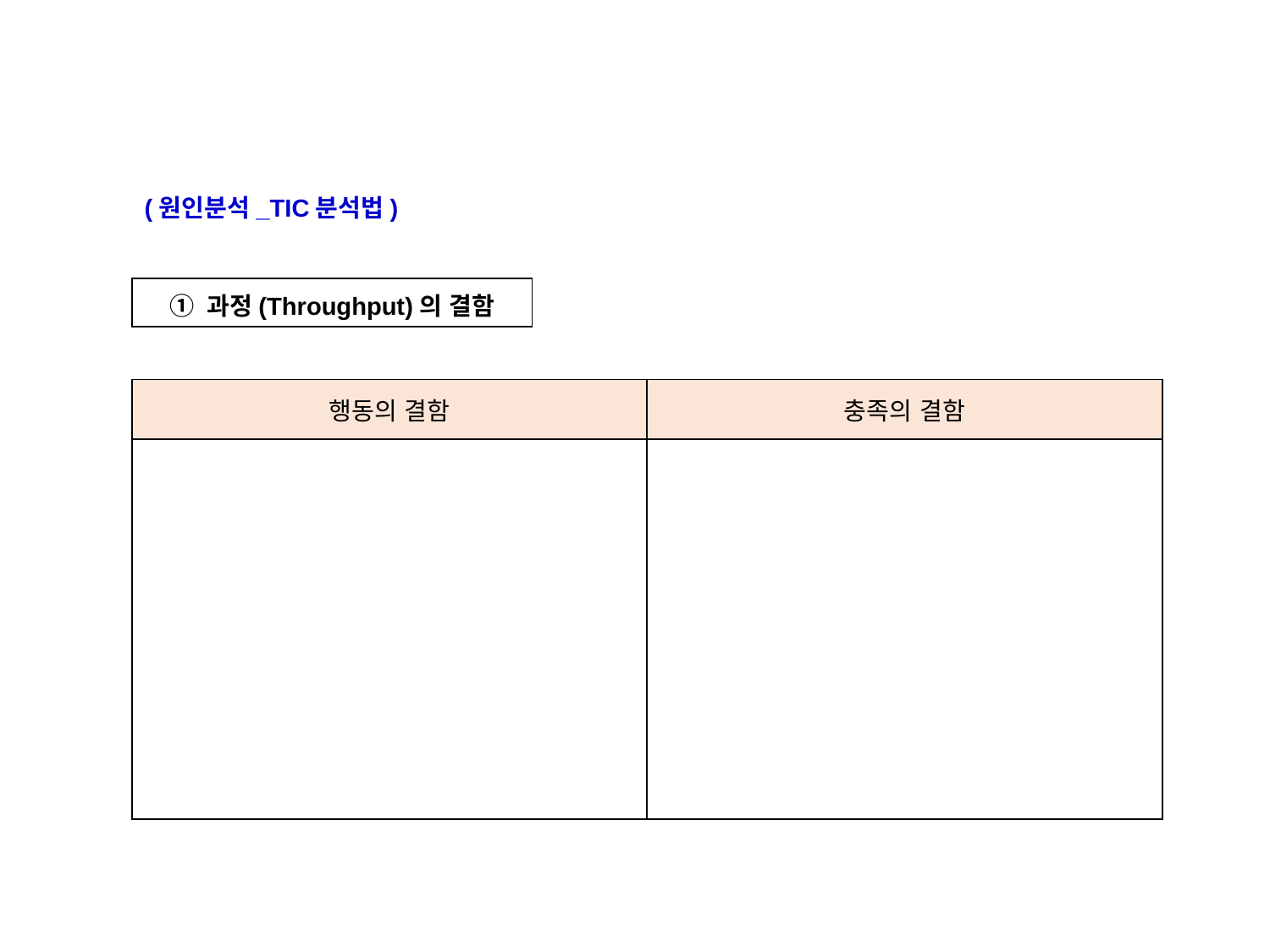

_TIC  : 과정(throughput), 인풋(input), 제약조건(constraint)
(원인분석_TIC분석법)
① 과정(Throughput)의 결함
| 행동의 결함 | 충족의 결함 |
| --- | --- |
|  |  |